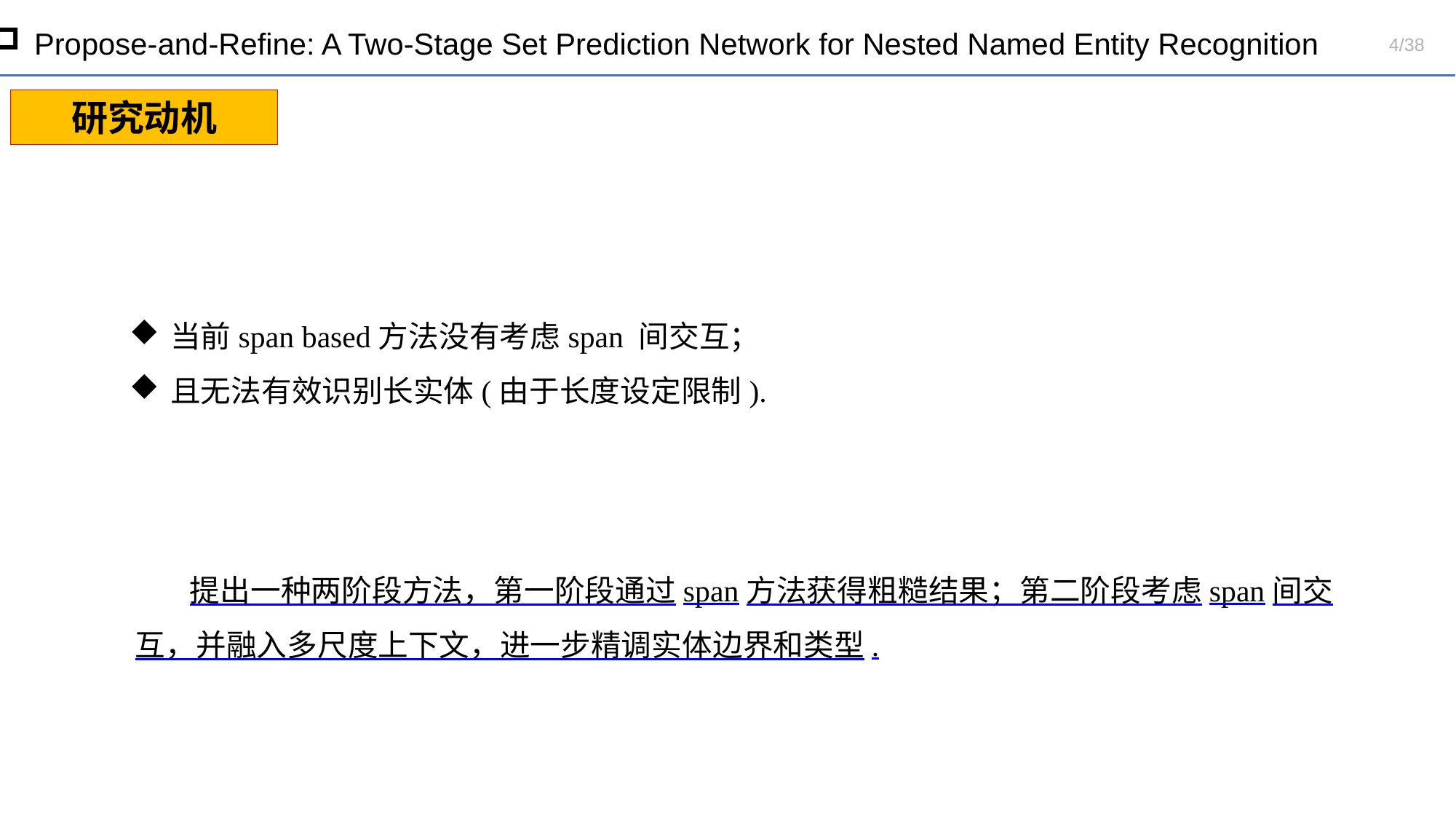

Propose-and-Refine: A Two-Stage Set Prediction Network for Nested Named Entity Recognition
4/38
研究动机
当前span based方法没有考虑span 间交互；
且无法有效识别长实体(由于长度设定限制).
提出一种两阶段方法，第一阶段通过span方法获得粗糙结果；第二阶段考虑span间交互，并融入多尺度上下文，进一步精调实体边界和类型.